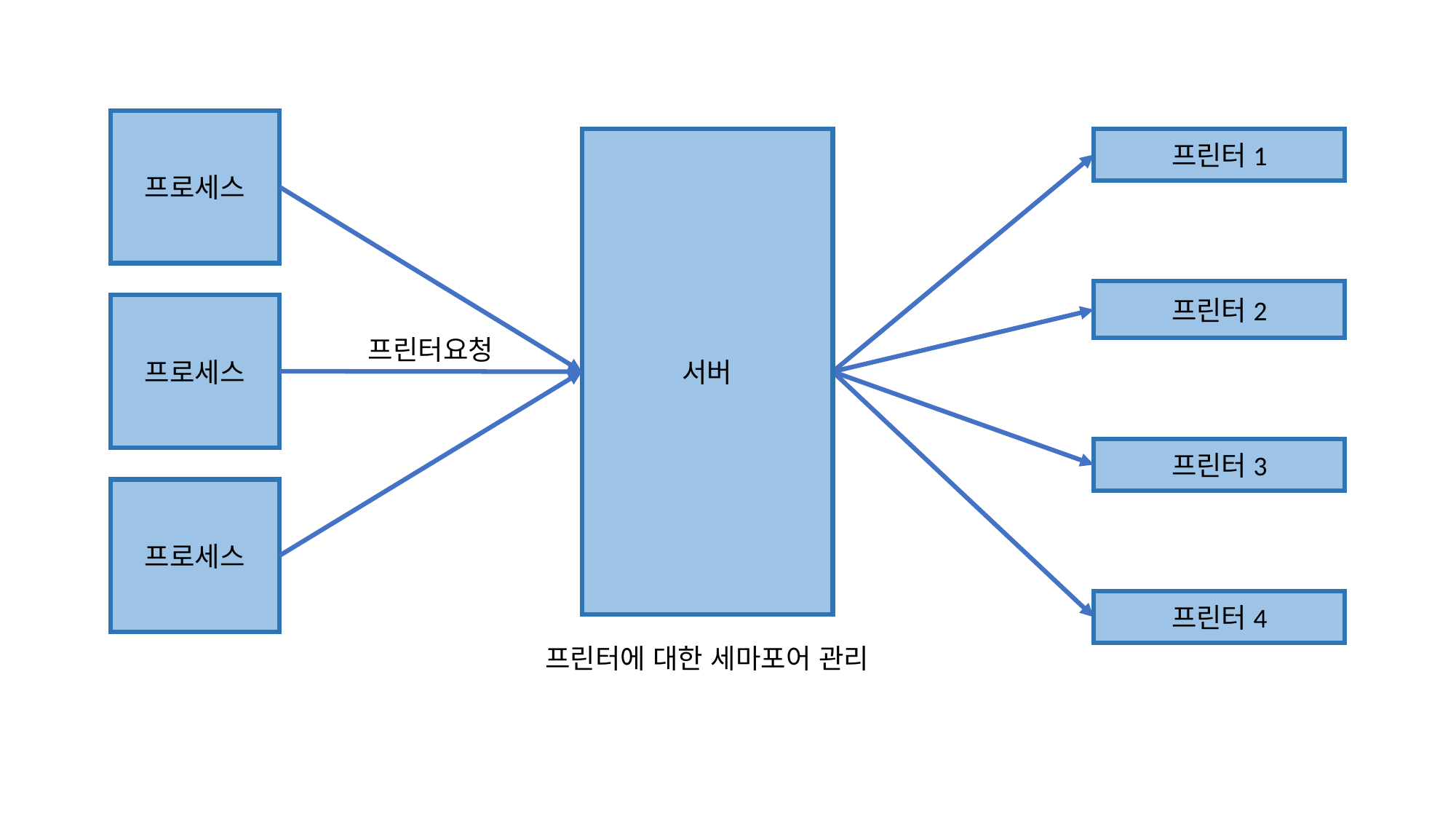

프로세스
서버
프린터1
프린터2
프로세스
프린터요청
프린터3
프로세스
프린터4
프린터에 대한 세마포어 관리